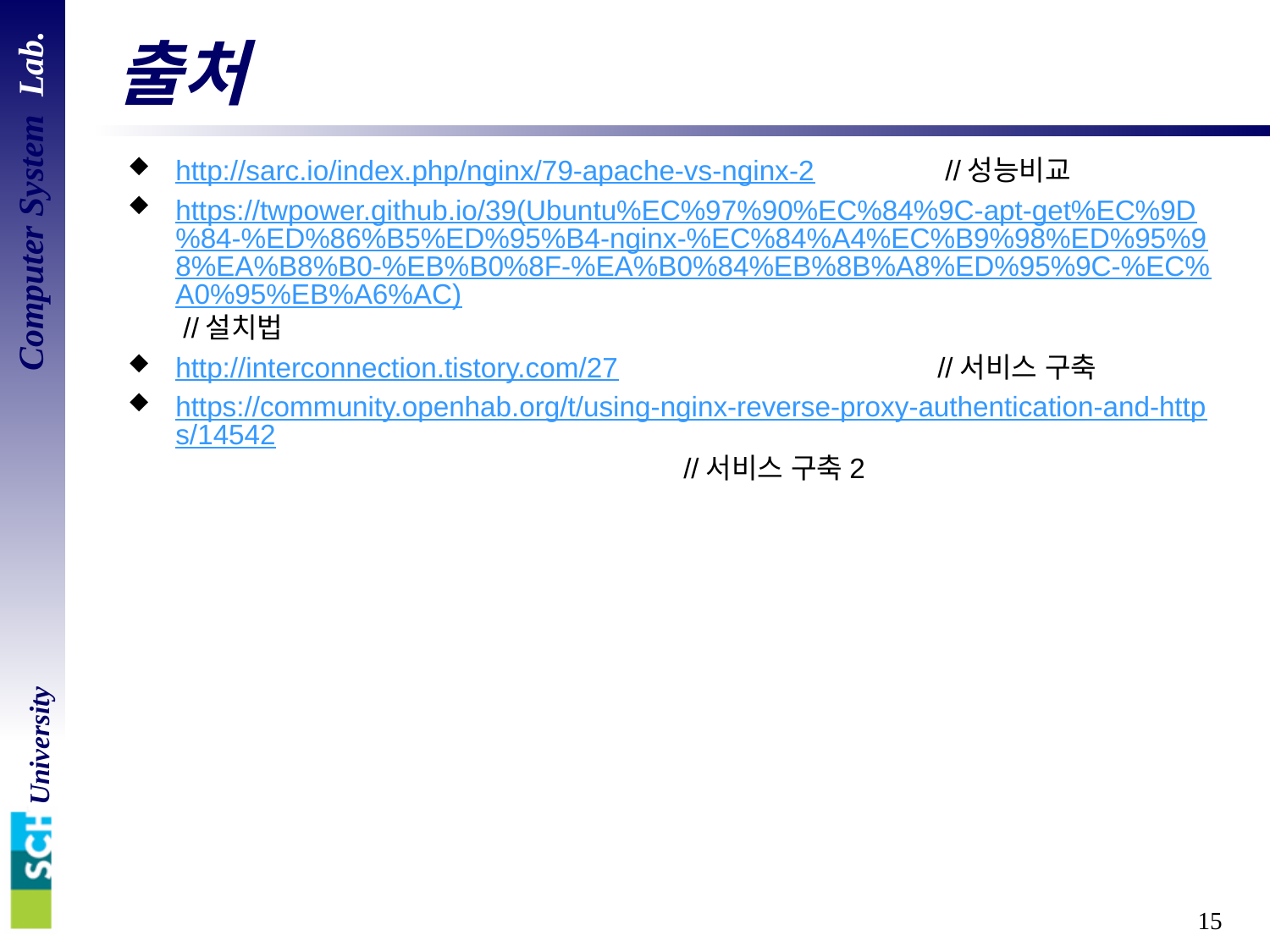

# 출처
http://sarc.io/index.php/nginx/79-apache-vs-nginx-2 	 //성능비교
https://twpower.github.io/39(Ubuntu%EC%97%90%EC%84%9C-apt-get%EC%9D%84-%ED%86%B5%ED%95%B4-nginx-%EC%84%A4%EC%B9%98%ED%95%98%EA%B8%B0-%EB%B0%8F-%EA%B0%84%EB%8B%A8%ED%95%9C-%EC%A0%95%EB%A6%AC) //설치법
http://interconnection.tistory.com/27			//서비스 구축
https://community.openhab.org/t/using-nginx-reverse-proxy-authentication-and-https/14542				//서비스 구축2